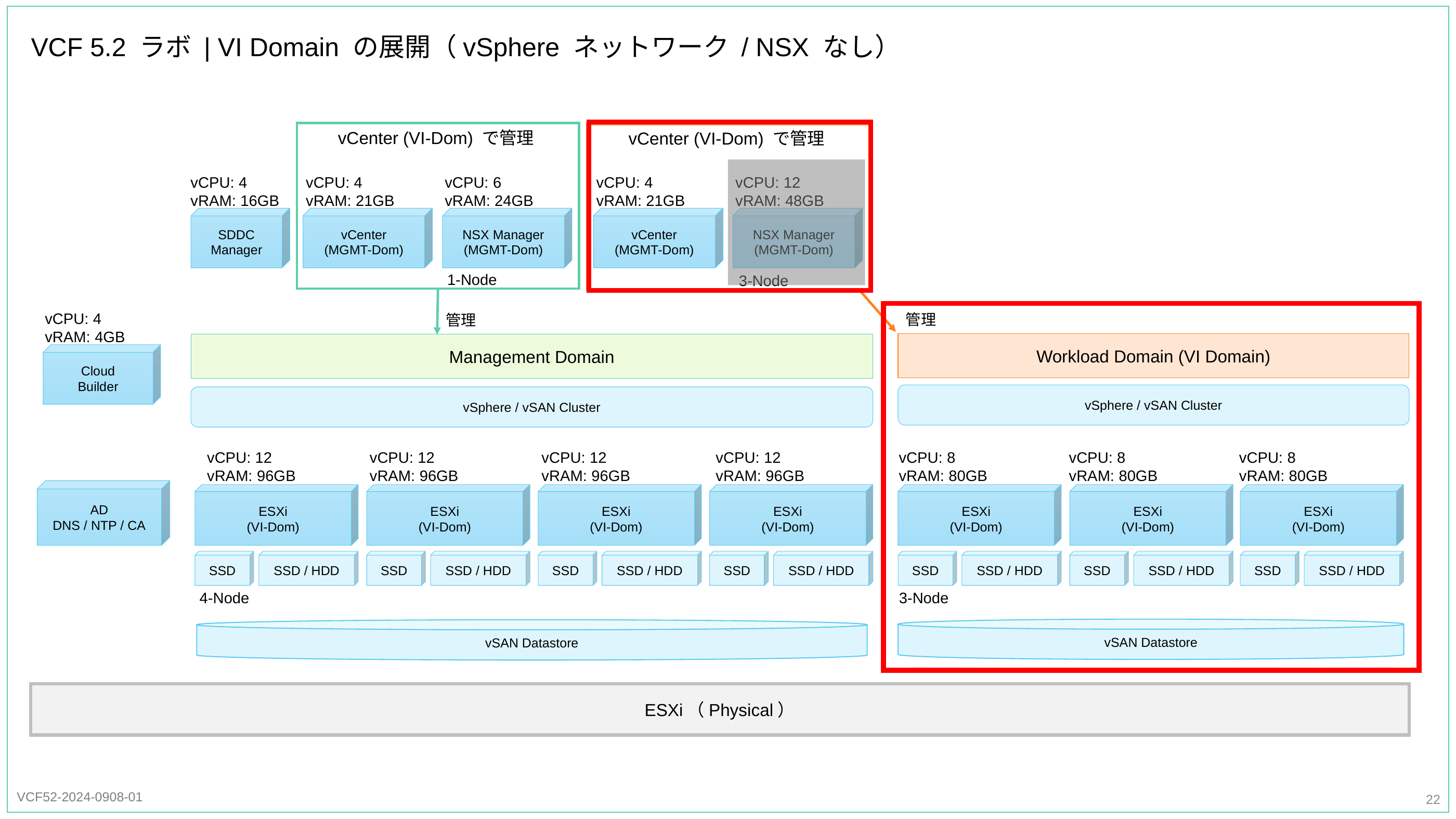

# VCF 5.2 ラボ | VI Domain の展開（vSphere ネットワーク / NSX なし）

22